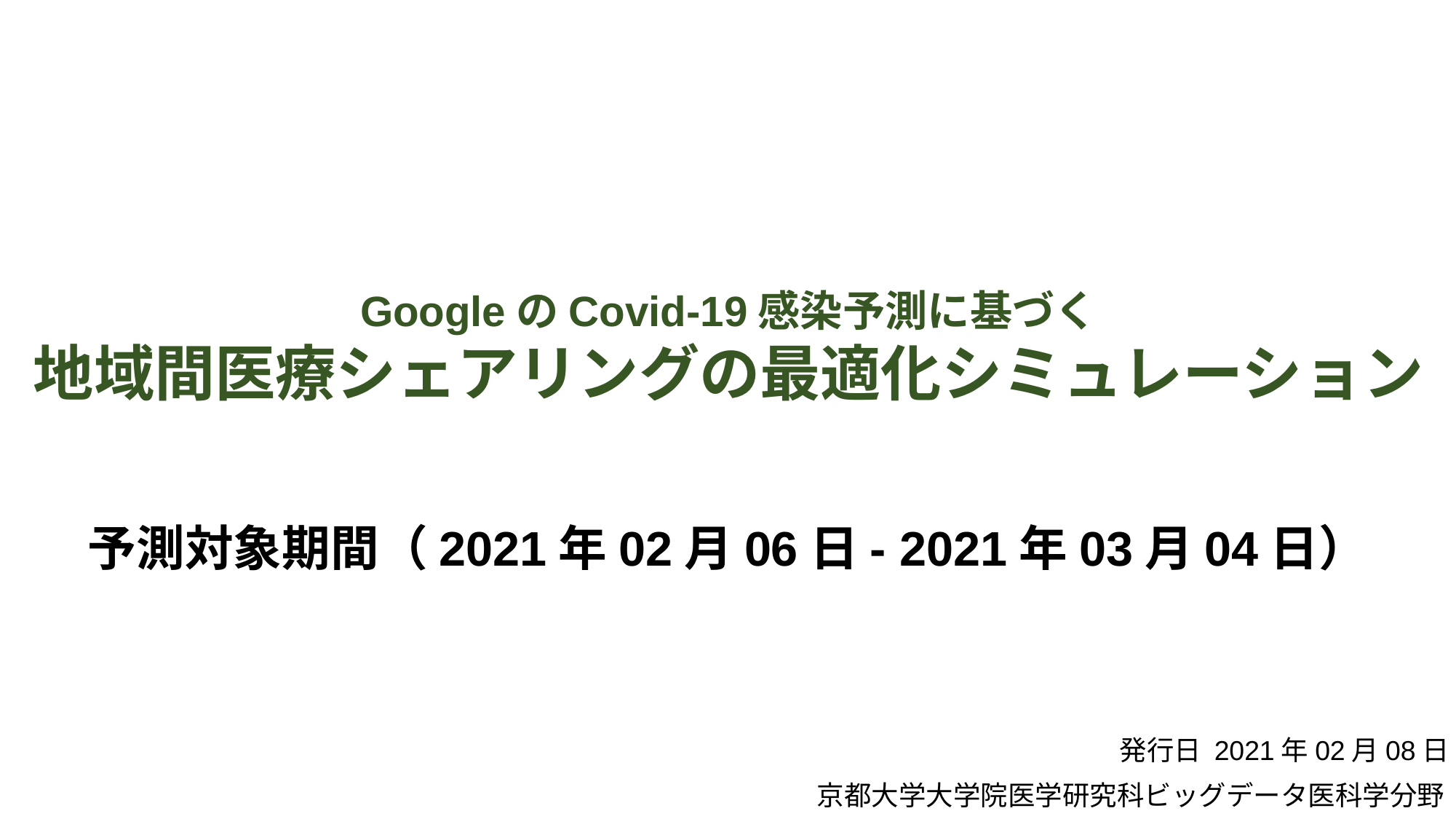

GoogleのCovid-19感染予測に基づく
地域間医療シェアリングの最適化シミュレーション
予測対象期間（2021年02月06日- 2021年03月04日）
発行日 2021年02月08日
京都大学大学院医学研究科ビッグデータ医科学分野